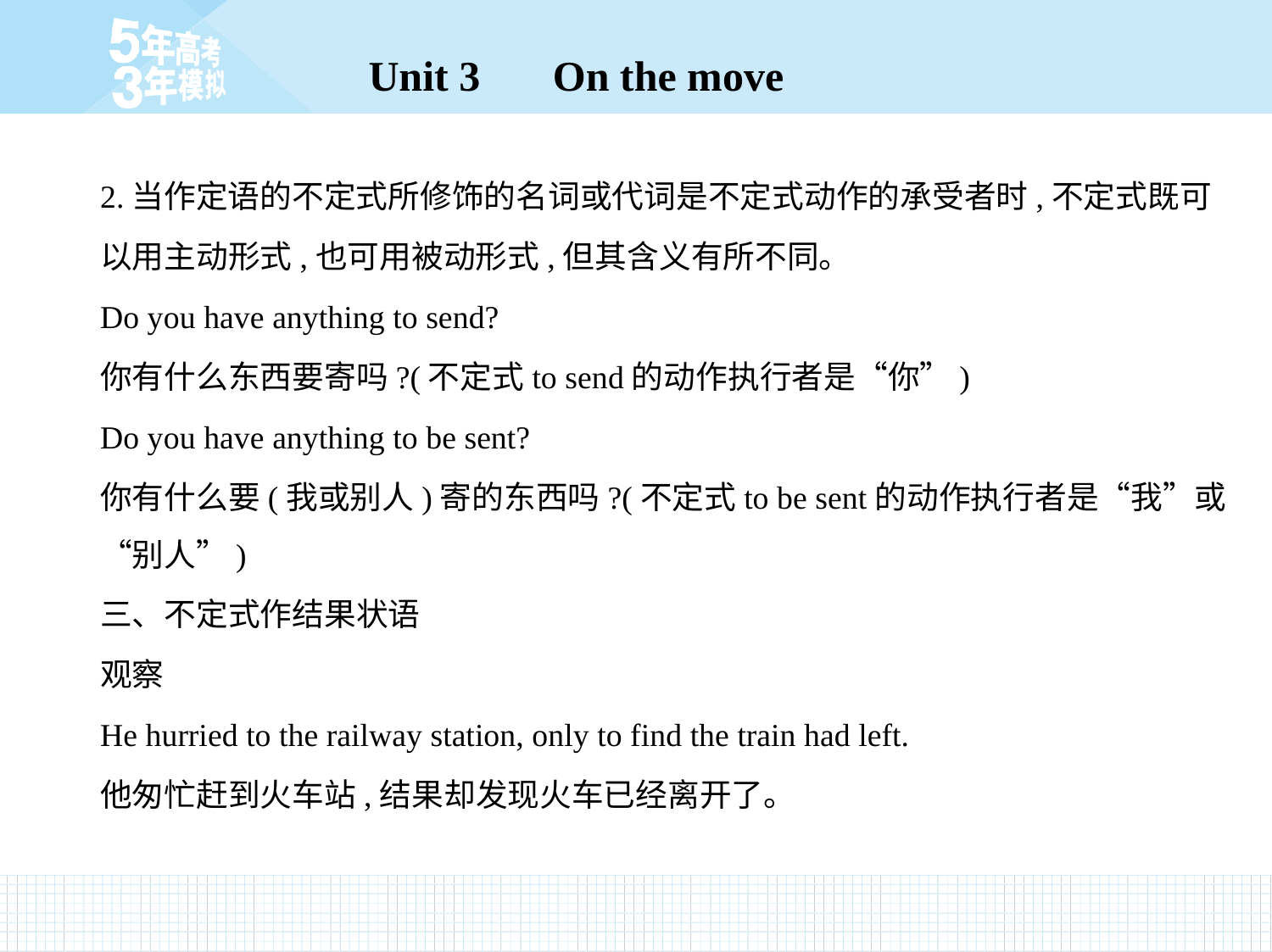

2.当作定语的不定式所修饰的名词或代词是不定式动作的承受者时,不定式既可
以用主动形式,也可用被动形式,但其含义有所不同。
Do you have anything to send?
你有什么东西要寄吗?(不定式to send的动作执行者是“你”)
Do you have anything to be sent?
你有什么要(我或别人)寄的东西吗?(不定式to be sent的动作执行者是“我”或
“别人”)
三、不定式作结果状语
观察
He hurried to the railway station, only to find the train had left.
他匆忙赶到火车站,结果却发现火车已经离开了。